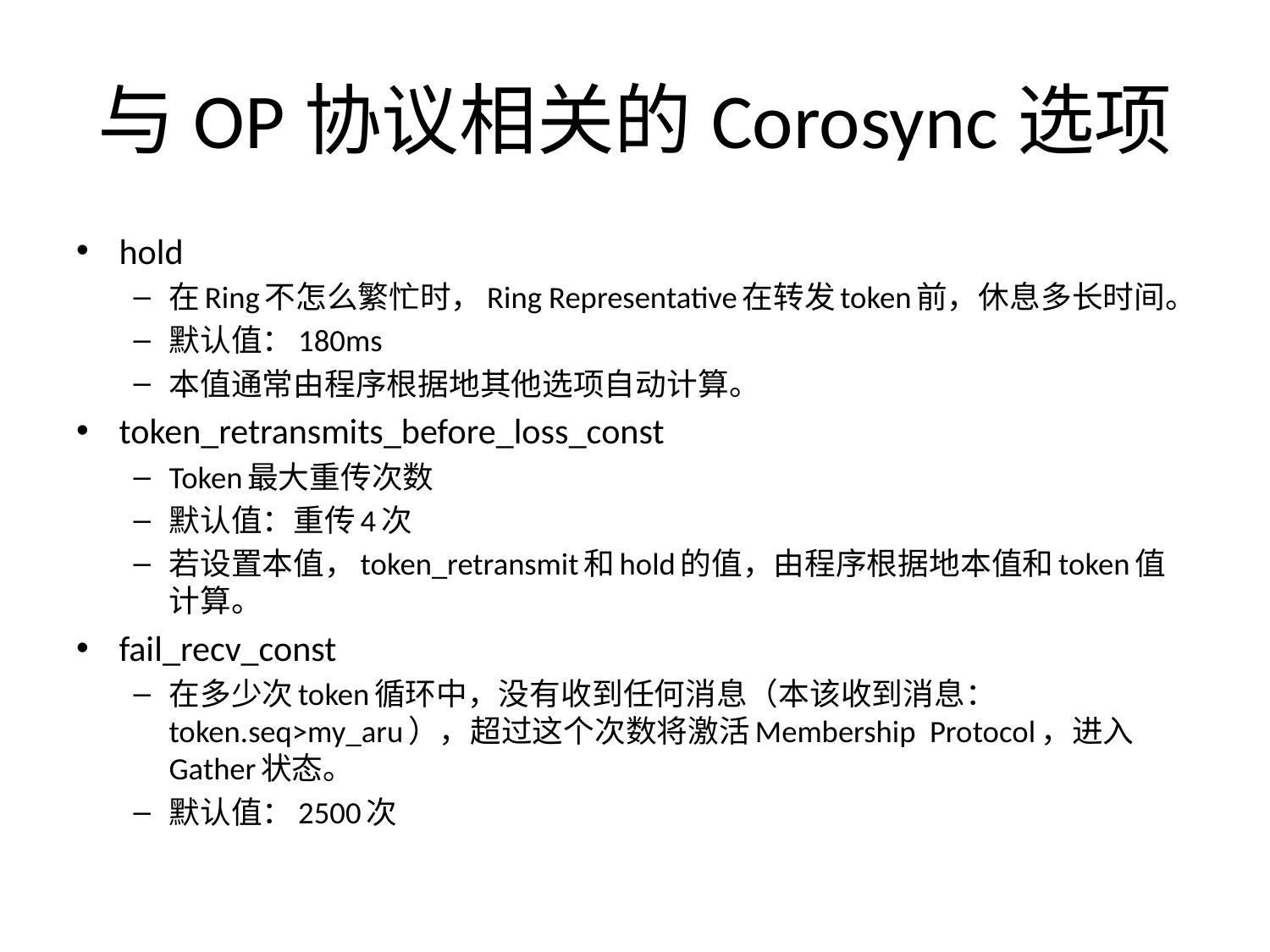

# 与OP协议相关的Corosync选项
hold
在Ring不怎么繁忙时，Ring Representative在转发token前，休息多长时间。
默认值：180ms
本值通常由程序根据地其他选项自动计算。
token_retransmits_before_loss_const
Token最大重传次数
默认值：重传4次
若设置本值，token_retransmit和hold的值，由程序根据地本值和token值计算。
fail_recv_const
在多少次token循环中，没有收到任何消息（本该收到消息：token.seq>my_aru），超过这个次数将激活Membership  Protocol，进入Gather状态。
默认值：2500次